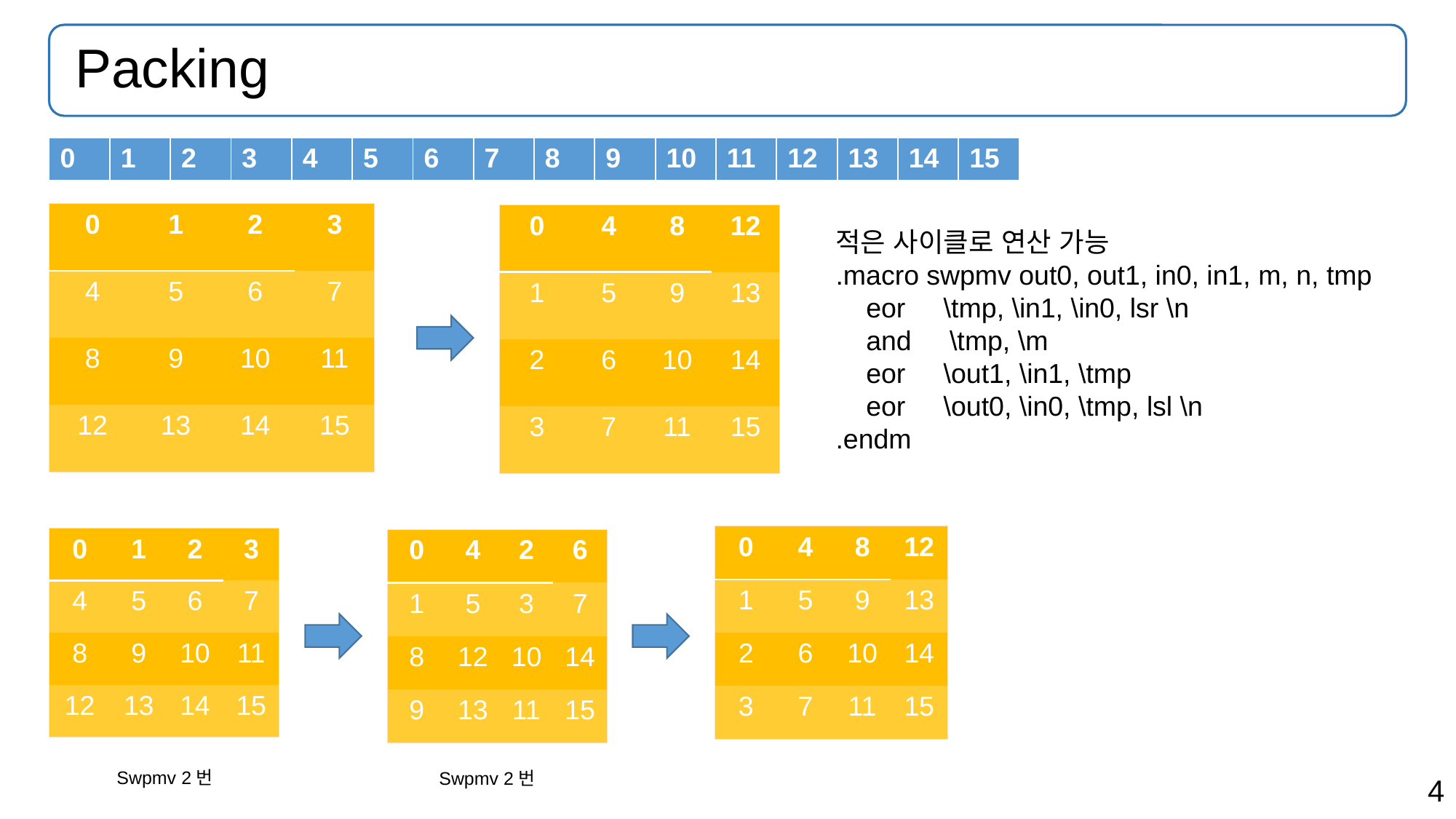

# Packing
| 0 | 1 | 2 | 3 | 4 | 5 | 6 | 7 | 8 | 9 | 10 | 11 | 12 | 13 | 14 | 15 |
| --- | --- | --- | --- | --- | --- | --- | --- | --- | --- | --- | --- | --- | --- | --- | --- |
| 0 | 1 | 2 | 3 |
| --- | --- | --- | --- |
| 4 | 5 | 6 | 7 |
| 8 | 9 | 10 | 11 |
| 12 | 13 | 14 | 15 |
| 0 | 4 | 8 | 12 |
| --- | --- | --- | --- |
| 1 | 5 | 9 | 13 |
| 2 | 6 | 10 | 14 |
| 3 | 7 | 11 | 15 |
적은 사이클로 연산 가능
.macro swpmv out0, out1, in0, in1, m, n, tmp
    eor     \tmp, \in1, \in0, lsr \n
    and     \tmp, \m
    eor     \out1, \in1, \tmp
    eor     \out0, \in0, \tmp, lsl \n
.endm

| 0 | 4 | 8 | 12 |
| --- | --- | --- | --- |
| 1 | 5 | 9 | 13 |
| 2 | 6 | 10 | 14 |
| 3 | 7 | 11 | 15 |
| 0 | 1 | 2 | 3 |
| --- | --- | --- | --- |
| 4 | 5 | 6 | 7 |
| 8 | 9 | 10 | 11 |
| 12 | 13 | 14 | 15 |
| 0 | 4 | 2 | 6 |
| --- | --- | --- | --- |
| 1 | 5 | 3 | 7 |
| 8 | 12 | 10 | 14 |
| 9 | 13 | 11 | 15 |

Swpmv 2번
Swpmv 2번